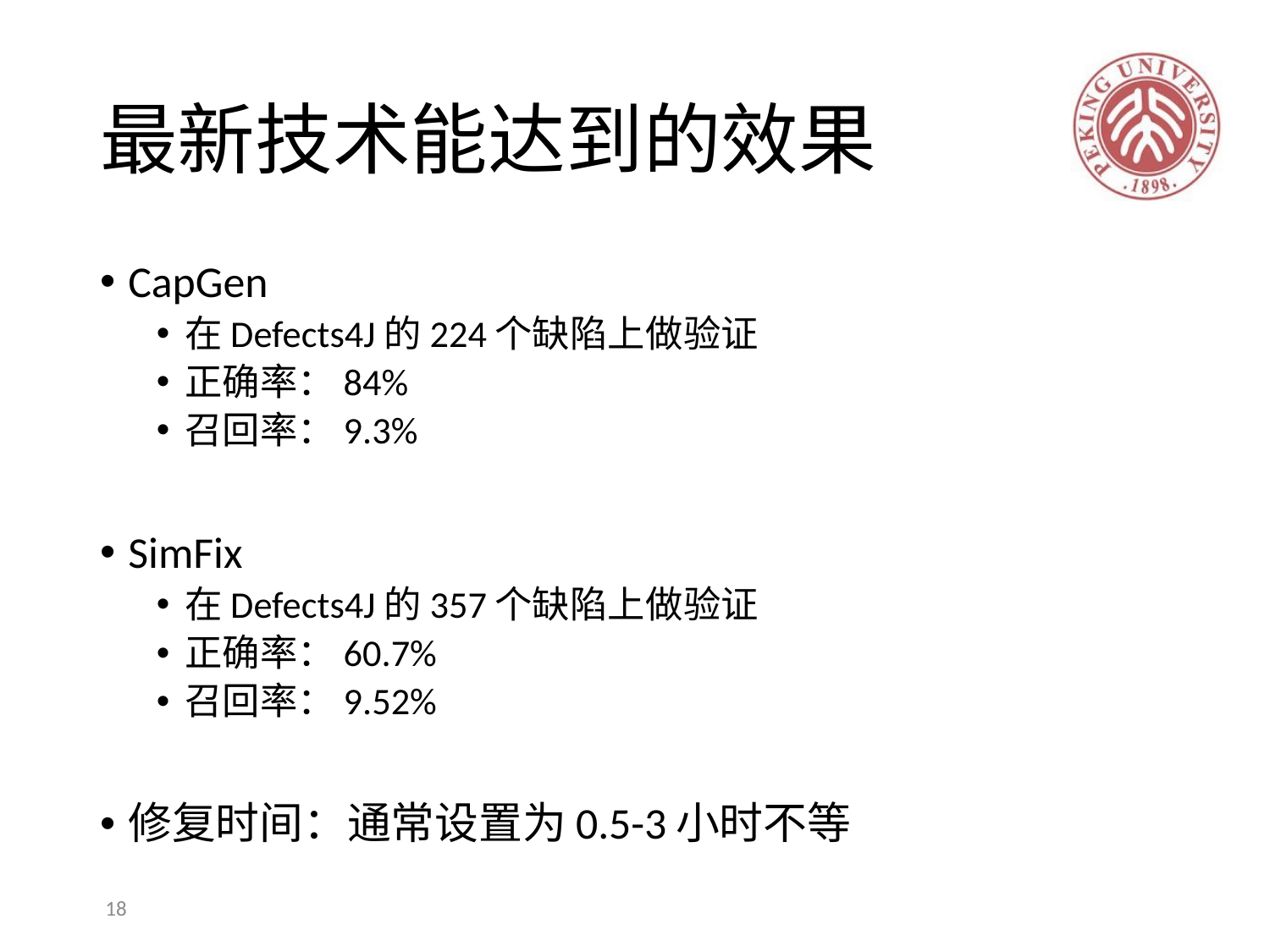

# 最新技术能达到的效果
CapGen
在Defects4J的224个缺陷上做验证
正确率：84%
召回率：9.3%

SimFix
在Defects4J的357个缺陷上做验证
正确率：60.7%
召回率：9.52%

修复时间：通常设置为0.5-3小时不等

18